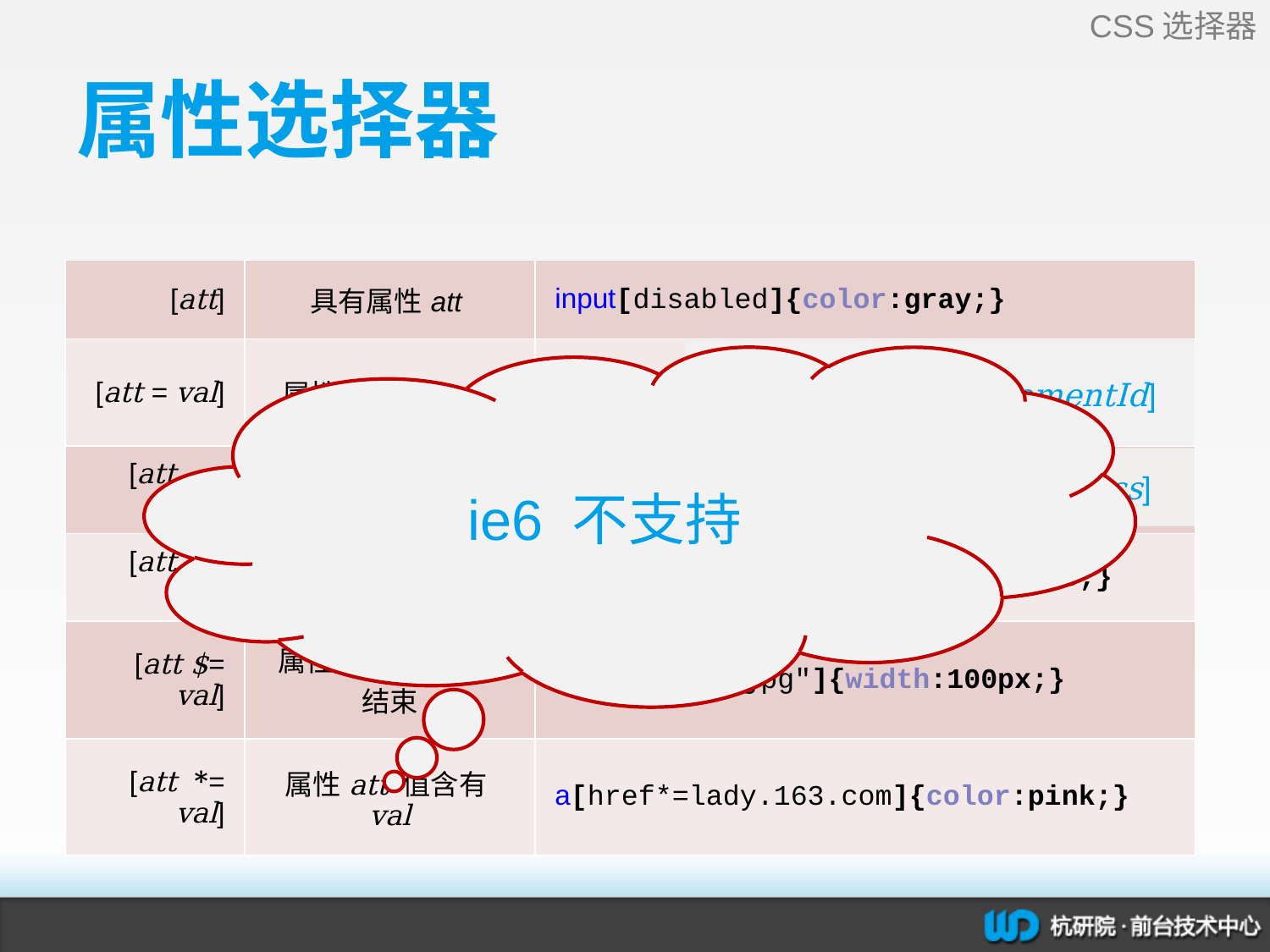

CSS选择器
# 属性选择器
| [att] | 具有属性att | input[disabled]{color:gray;} |
| --- | --- | --- |
| [att = val] | 属性att值为val | [id=nav]{height:100px;} |
| [att ~= val] | 看例子吧 | p[class=sports]{color:#fee;} |
| [att ^= val] | 属性att 值以val 起始 | a[href^=#]{text-decoration:none;} |
| [att $= val] | 属性att 值以val 结束 | img[src$=".jpg"]{width:100px;} |
| [att \*= val] | 属性att 值含有val | a[href\*=lady.163.com]{color:pink;} |
#elementId == [id=elementId]
ie6 不支持
.class == [class=class]